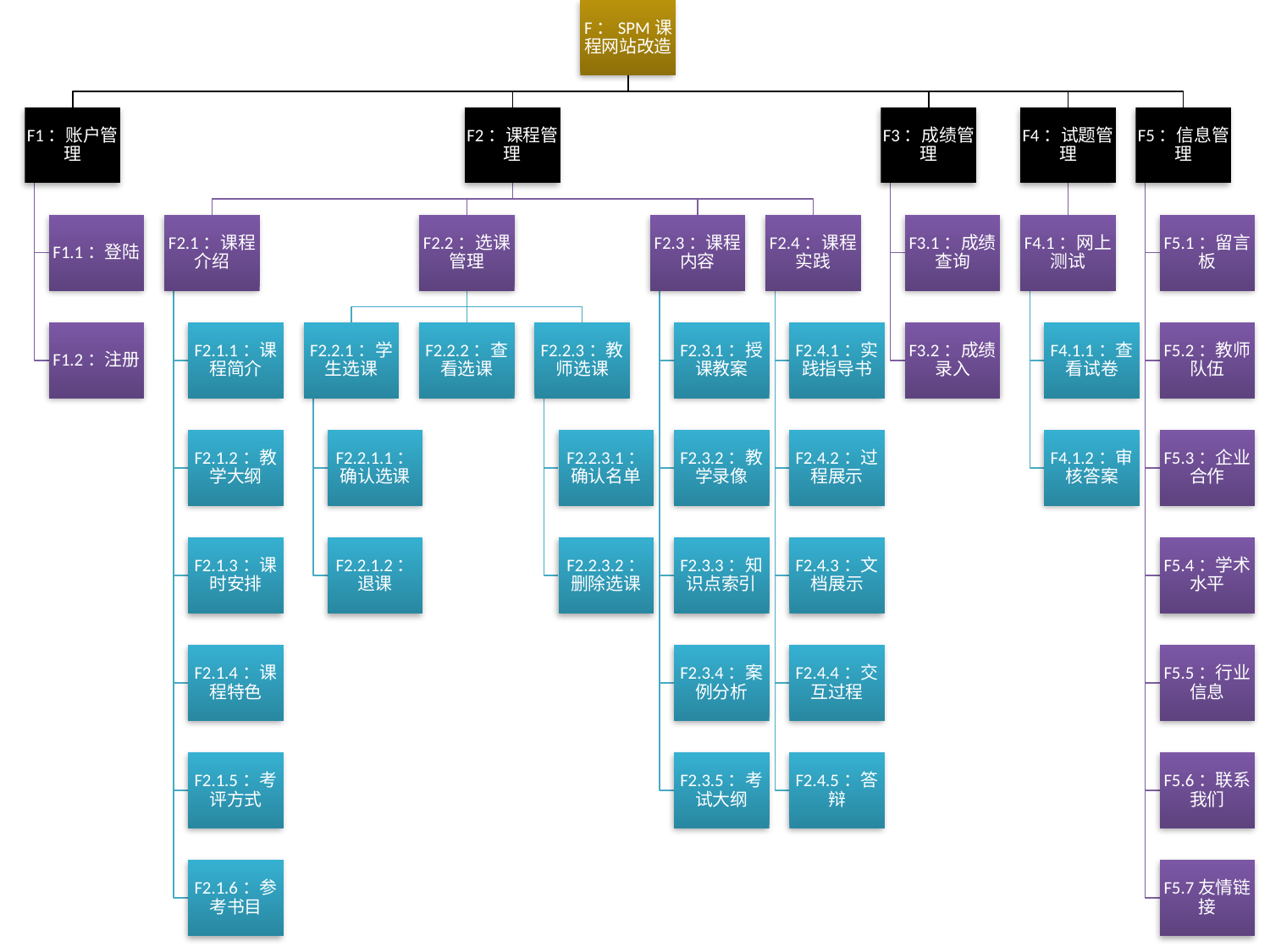

F：SPM课程网站改造

F1：账户管理
F2：课程管理
F3：成绩管理
F4：试题管理
F5：信息管理

F1.1：登陆
F2.1：课程介绍
F2.2：选课管理
F2.3：课程内容
F2.4：课程实践
F3.1：成绩查询
F4.1：网上测试
F5.1：留言板

F1.2：注册
F2.1.1：课程简介
F2.2.1：学生选课
F2.2.2：查看选课
F2.2.3：教师选课
F2.3.1：授课教案
F2.4.1：实践指导书
F3.2：成绩录入
F4.1.1：查看试卷
F5.2：教师队伍

F2.1.2：教学大纲
F2.2.1.1：确认选课
F2.2.3.1：确认名单
F2.3.2：教学录像
F2.4.2：过程展示
F4.1.2：审核答案
F5.3：企业合作
F2.1.3：课时安排
F2.2.1.2：退课
F2.2.3.2：删除选课
F2.3.3：知识点索引
F2.4.3：文档展示
F5.4：学术水平
F2.1.4：课程特色
F2.3.4：案例分析
F2.4.4：交互过程
F5.5：行业信息
F2.1.5：考评方式
F2.3.5：考试大纲
F2.4.5：答辩
F5.6：联系我们
F2.1.6：参考书目
F5.7友情链接